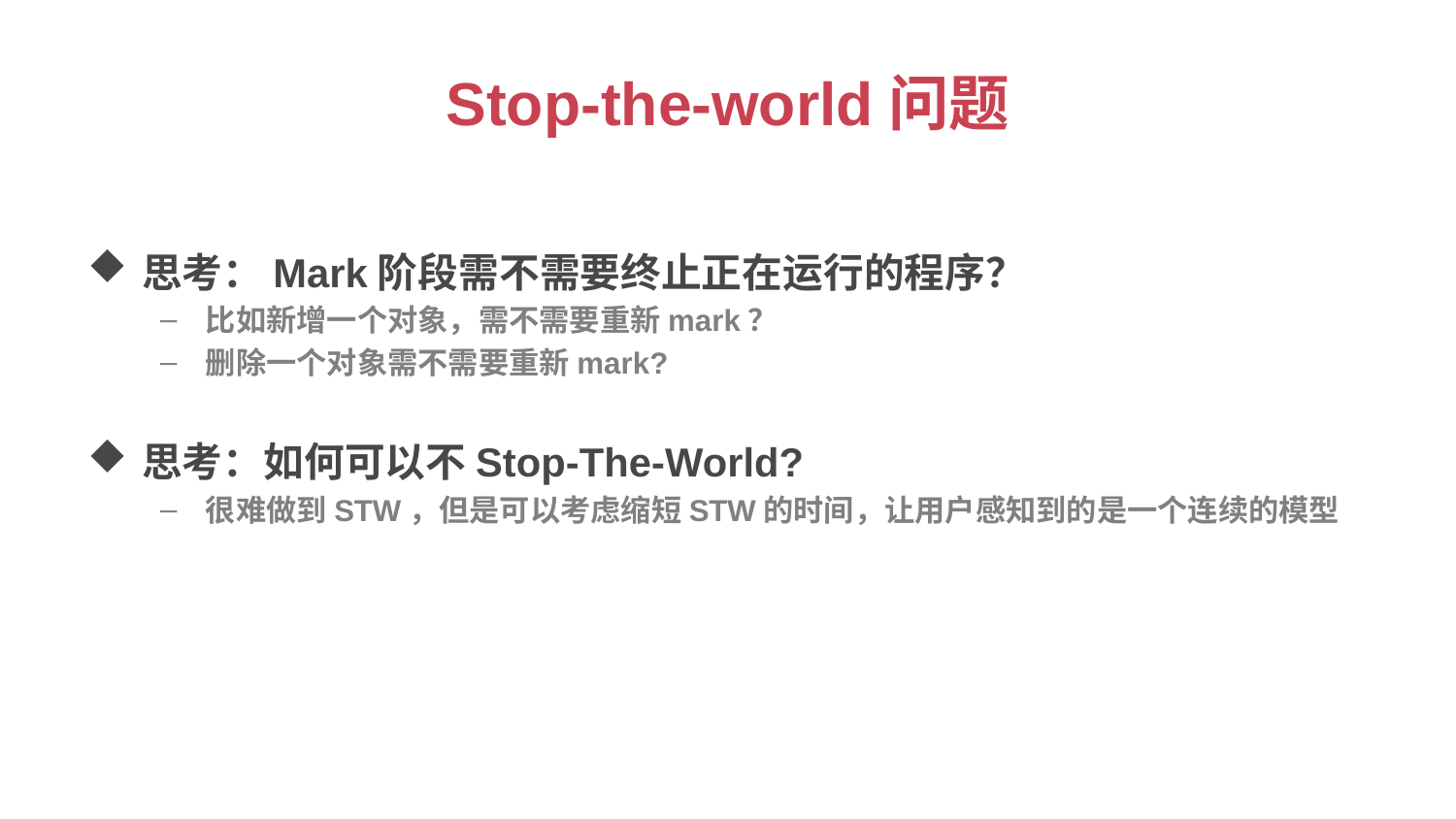

# Stop-the-world问题
思考：Mark阶段需不需要终止正在运行的程序？
比如新增一个对象，需不需要重新mark？
删除一个对象需不需要重新mark?
思考：如何可以不Stop-The-World?
很难做到STW，但是可以考虑缩短STW的时间，让用户感知到的是一个连续的模型